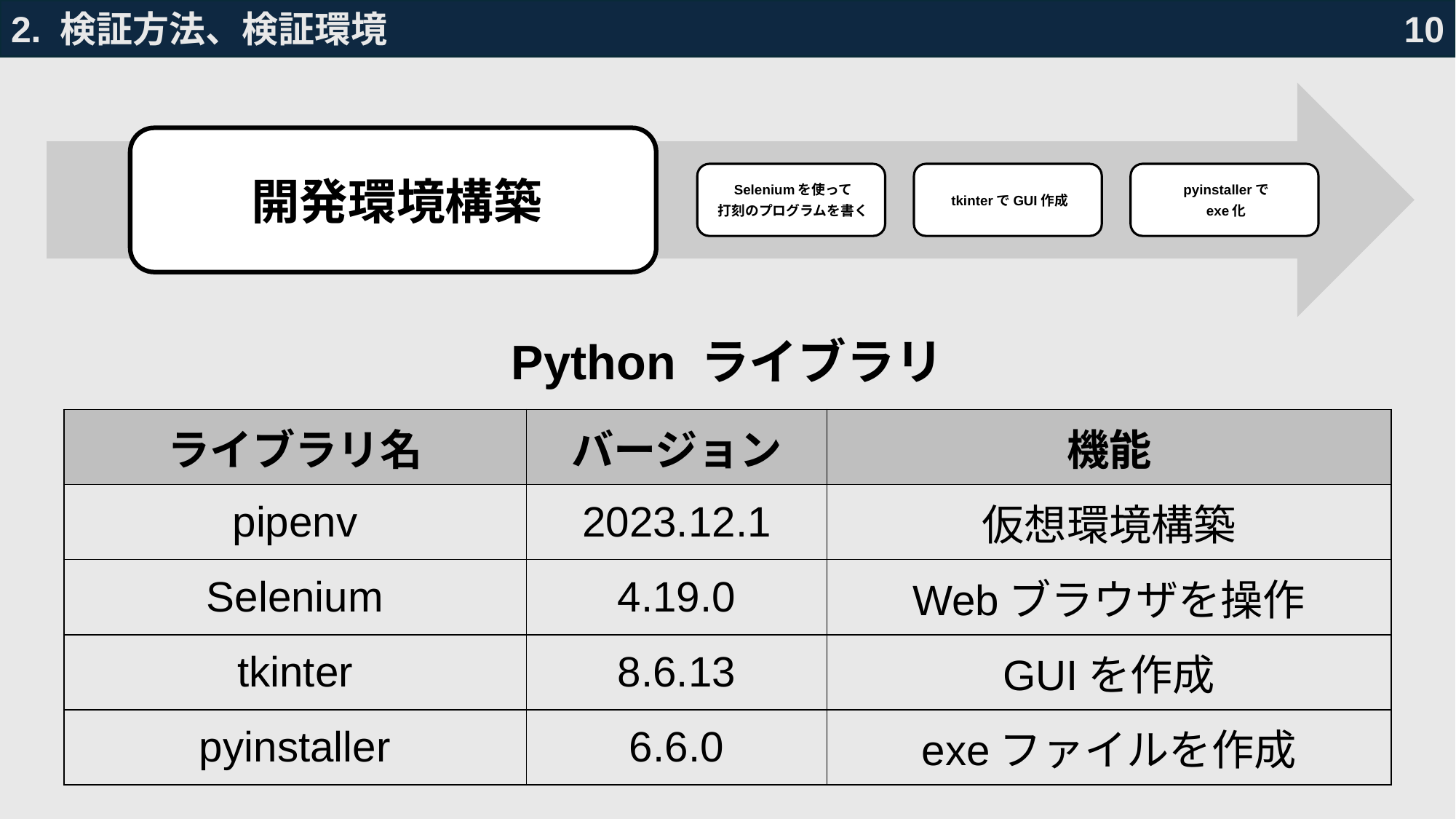

10
2. 検証方法、検証環境
開発環境構築
Seleniumを使って
打刻のプログラムを書く
tkinterでGUI作成
pyinstallerで
exe化
Python ライブラリ
| ライブラリ名 | バージョン | 機能 |
| --- | --- | --- |
| pipenv | 2023.12.1 | 仮想環境構築 |
| Selenium | 4.19.0 | Webブラウザを操作 |
| tkinter | 8.6.13 | GUIを作成 |
| pyinstaller | 6.6.0 | exeファイルを作成 |